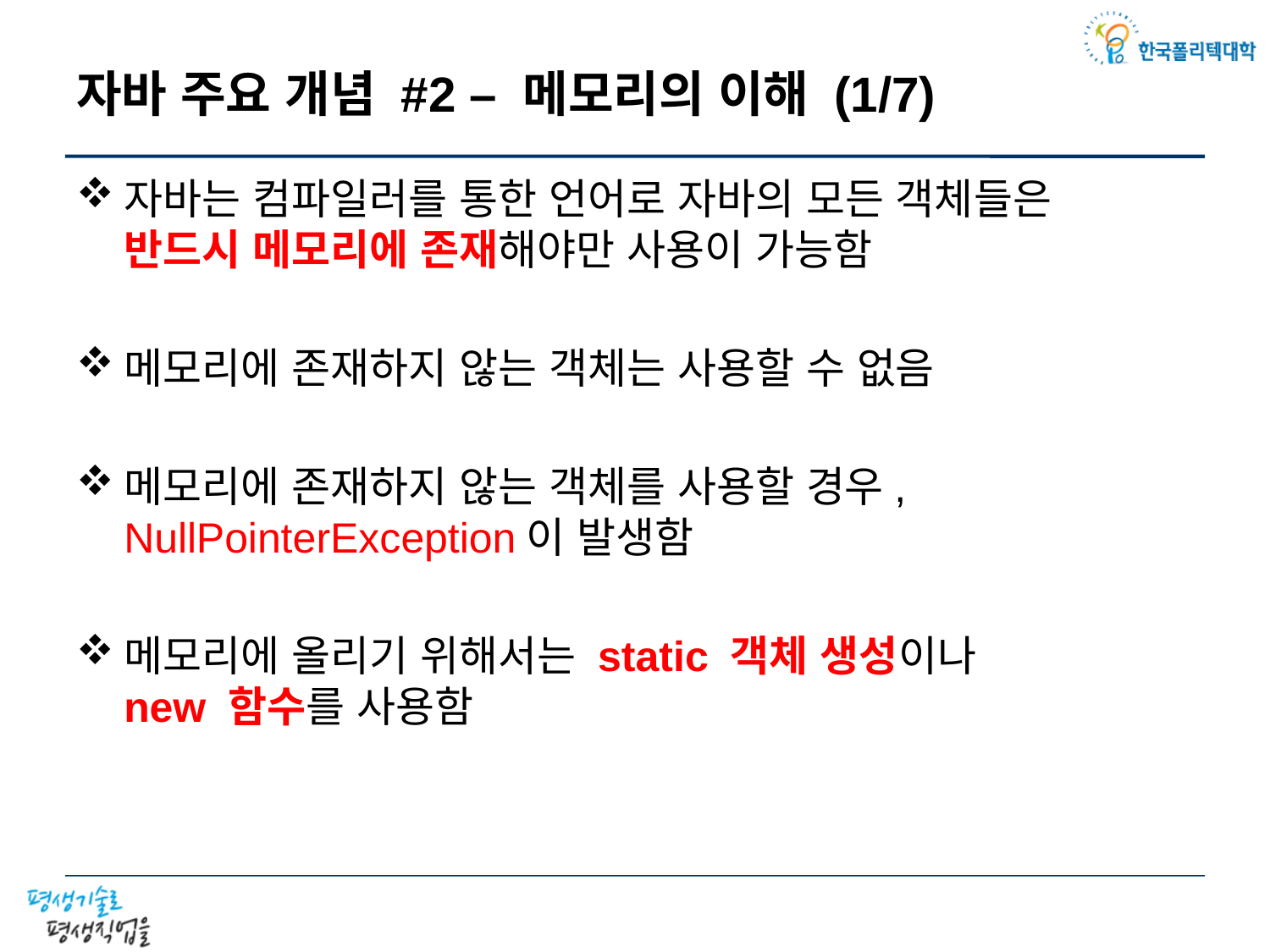

# 자바 주요 개념 #2 – 메모리의 이해 (1/7)
자바는 컴파일러를 통한 언어로 자바의 모든 객체들은
반드시 메모리에 존재해야만 사용이 가능함

메모리에 존재하지 않는 객체는 사용할 수 없음

메모리에 존재하지 않는 객체를 사용할 경우, NullPointerException이 발생함

메모리에 올리기 위해서는 static 객체 생성이나
new 함수를 사용함